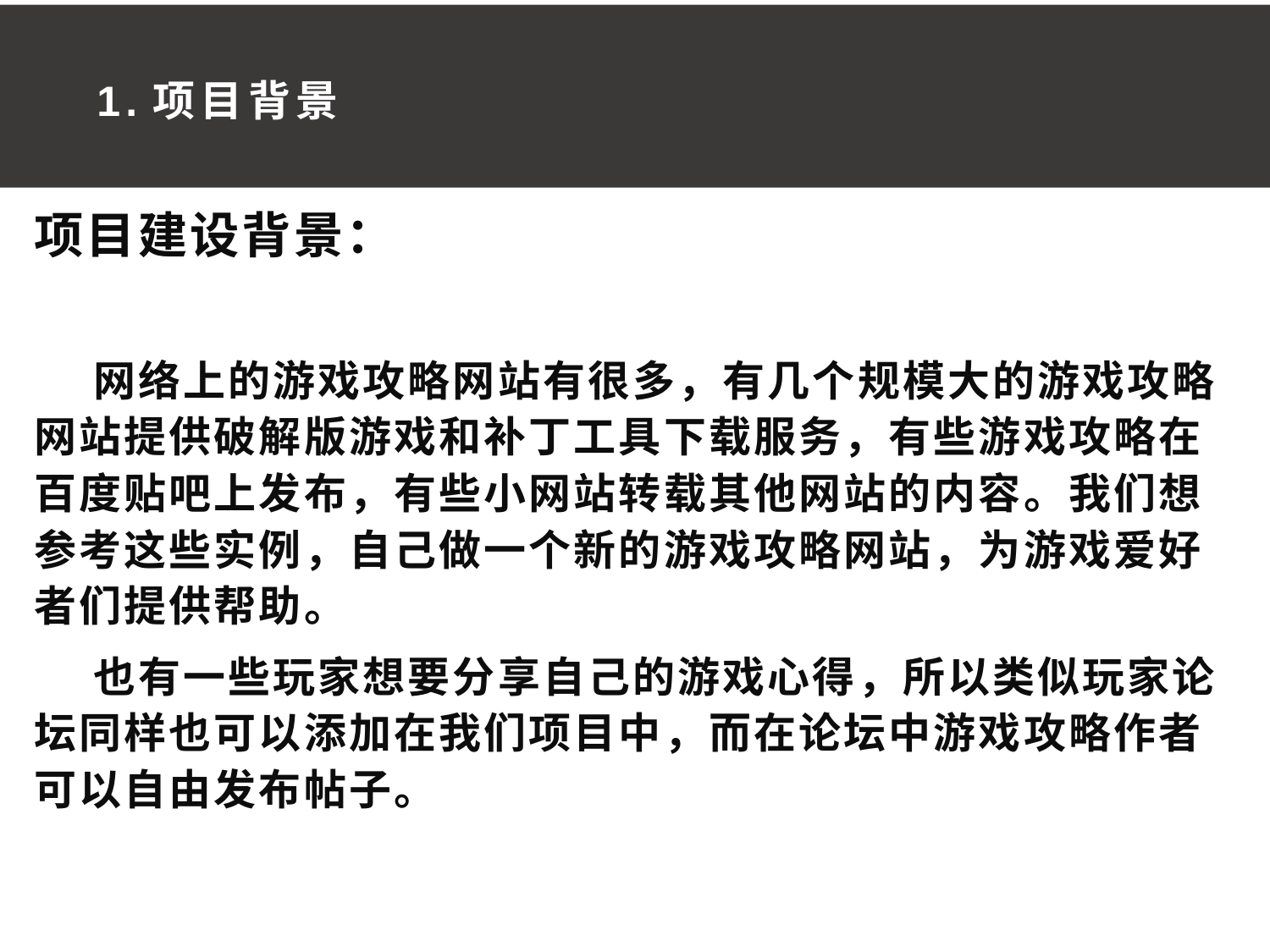

1.项目背景
项目建设背景：

    网络上的游戏攻略网站有很多，有几个规模大的游戏攻略网站提供破解版游戏和补丁工具下载服务，有些游戏攻略在百度贴吧上发布，有些小网站转载其他网站的内容。我们想参考这些实例，自己做一个新的游戏攻略网站，为游戏爱好者们提供帮助。
    也有一些玩家想要分享自己的游戏心得，所以类似玩家论坛同样也可以添加在我们项目中，而在论坛中游戏攻略作者可以自由发布帖子。